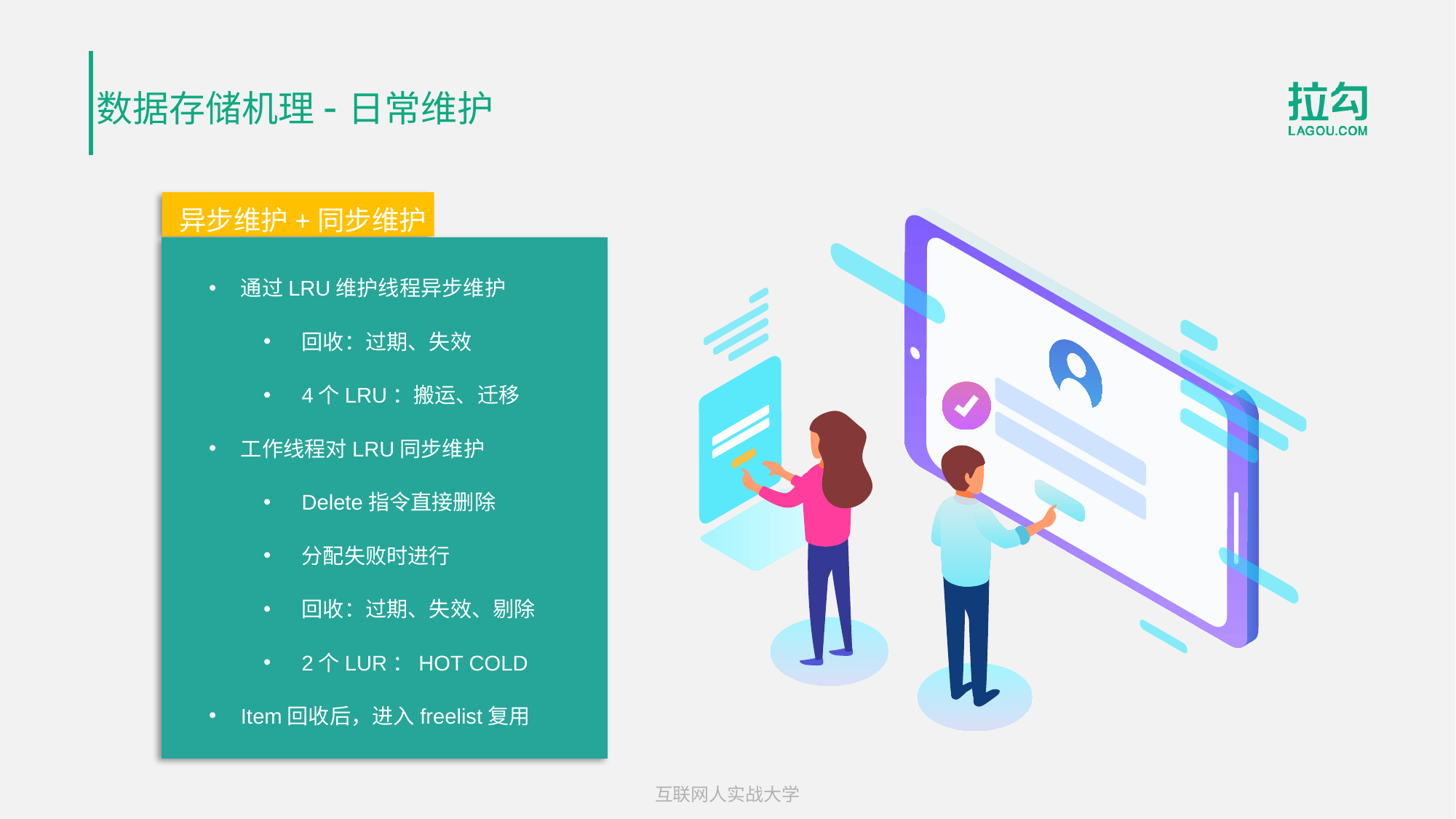

# 数据存储机理-日常维护
异步维护+同步维护

通过LRU维护线程异步维护
回收：过期、失效
4个LRU：搬运、迁移
工作线程对LRU同步维护
Delete指令直接删除
分配失败时进行
回收：过期、失效、剔除
2个LUR：HOT COLD
Item回收后，进入freelist复用